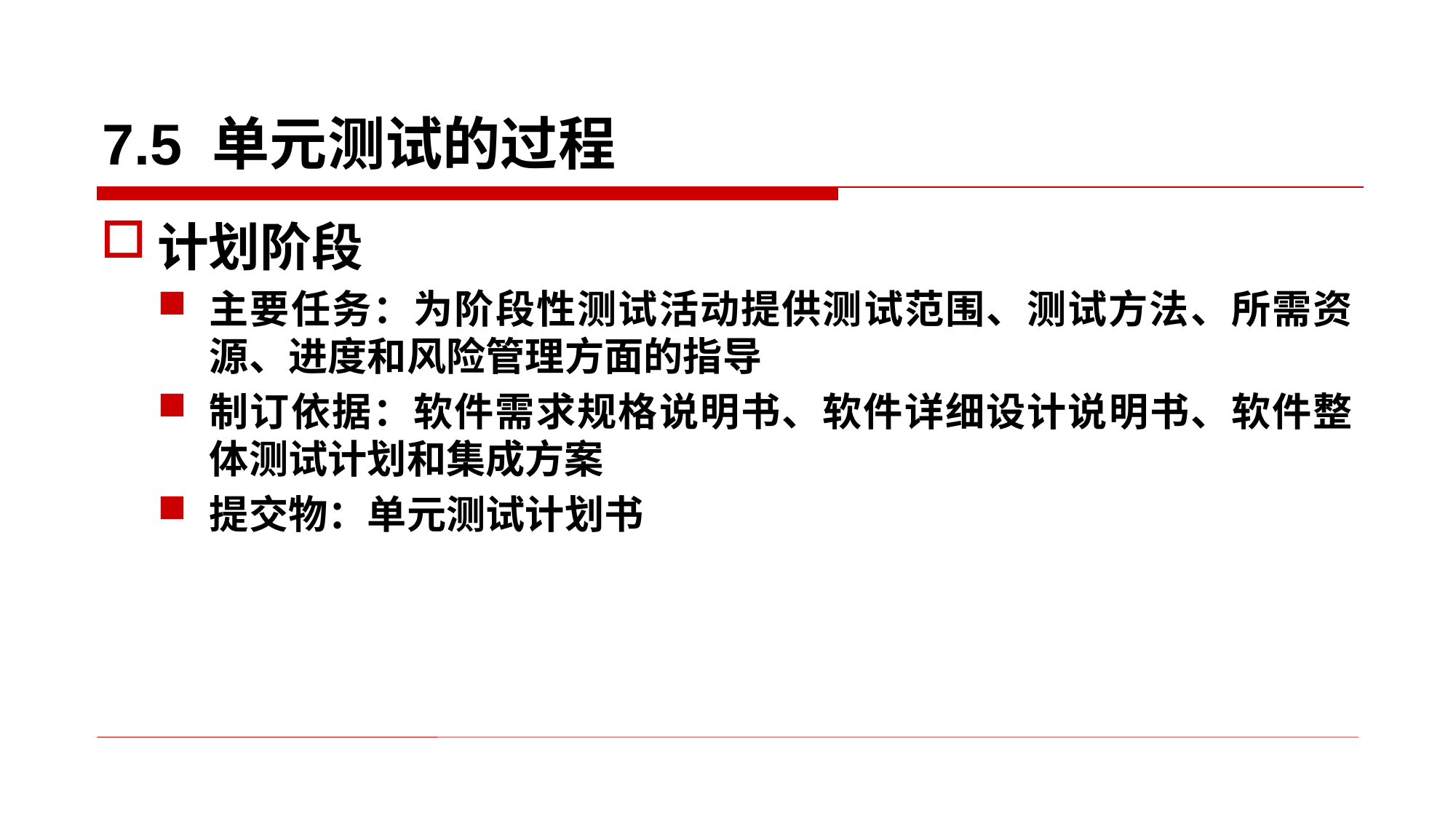

# 7.5 单元测试的过程
计划阶段
主要任务：为阶段性测试活动提供测试范围、测试方法、所需资源、进度和风险管理方面的指导
制订依据：软件需求规格说明书、软件详细设计说明书、软件整体测试计划和集成方案
提交物：单元测试计划书
34